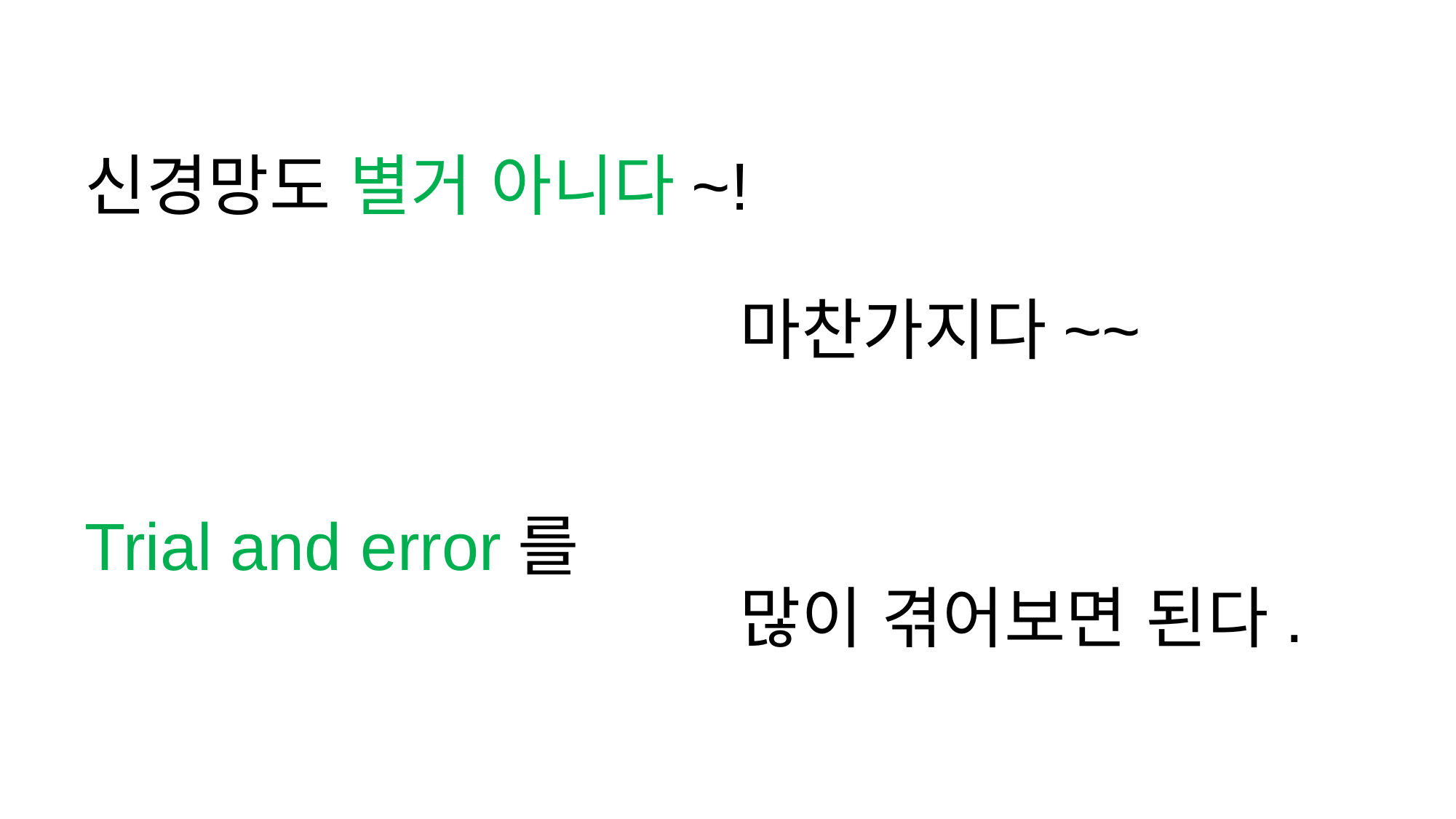

# 신경망도 별거 아니다~! 마찬가지다~~ Trial and error를 많이 겪어보면 된다.